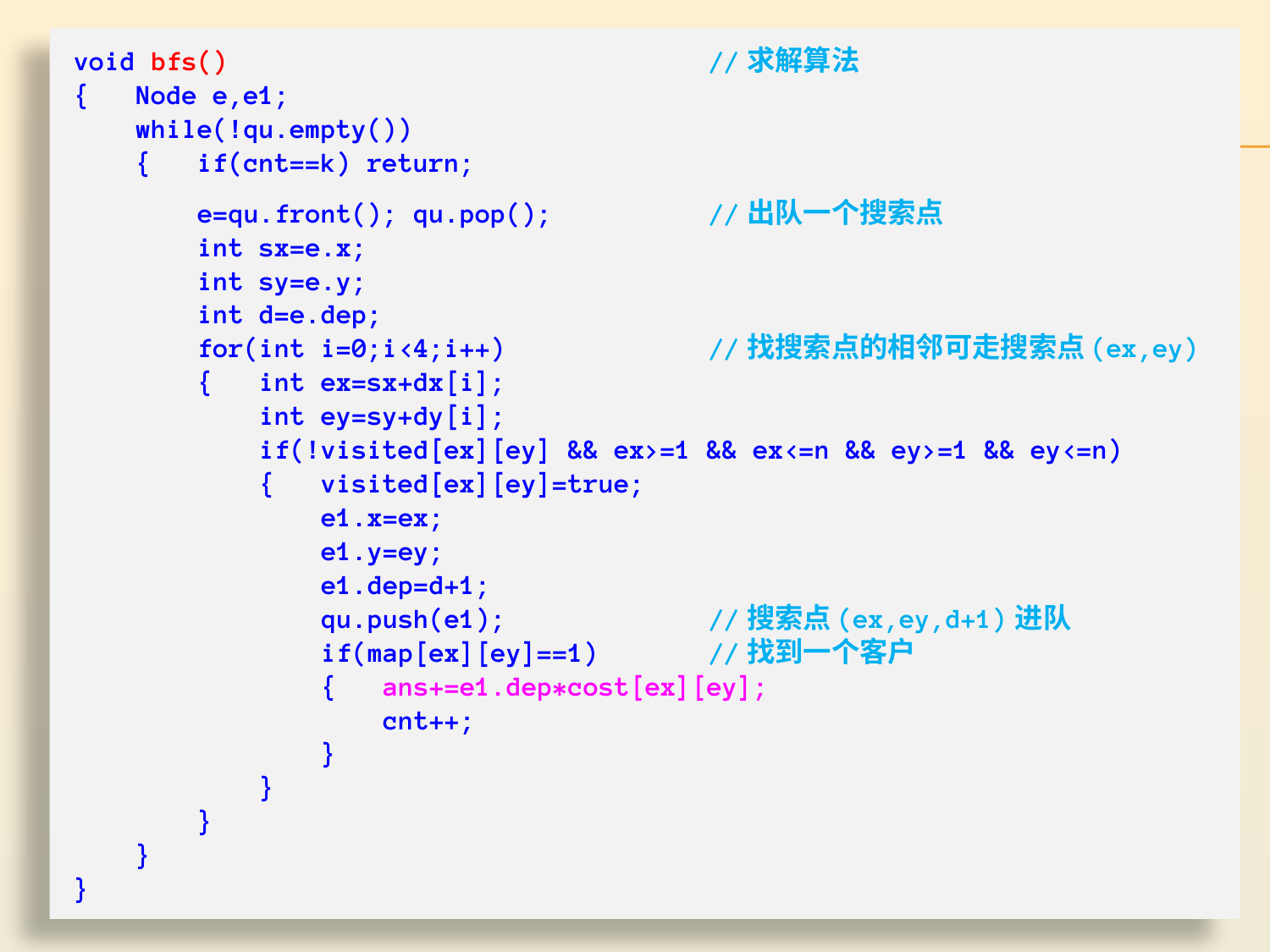

void bfs()				//求解算法
{   Node e,e1;
    while(!qu.empty())
    {   if(cnt==k) return;
        e=qu.front(); qu.pop();		//出队一个搜索点
        int sx=e.x;
        int sy=e.y;
        int d=e.dep;
        for(int i=0;i<4;i++)		//找搜索点的相邻可走搜索点(ex,ey)
        {   int ex=sx+dx[i];
            int ey=sy+dy[i];
            if(!visited[ex][ey] && ex>=1 && ex<=n && ey>=1 && ey<=n)
            {   visited[ex][ey]=true;
                e1.x=ex;
                e1.y=ey;
                e1.dep=d+1;
                qu.push(e1);		//搜索点(ex,ey,d+1)进队
                if(map[ex][ey]==1)	//找到一个客户
                {   ans+=e1.dep*cost[ex][ey];
                    cnt++;
                }
            }
        }
    }
}